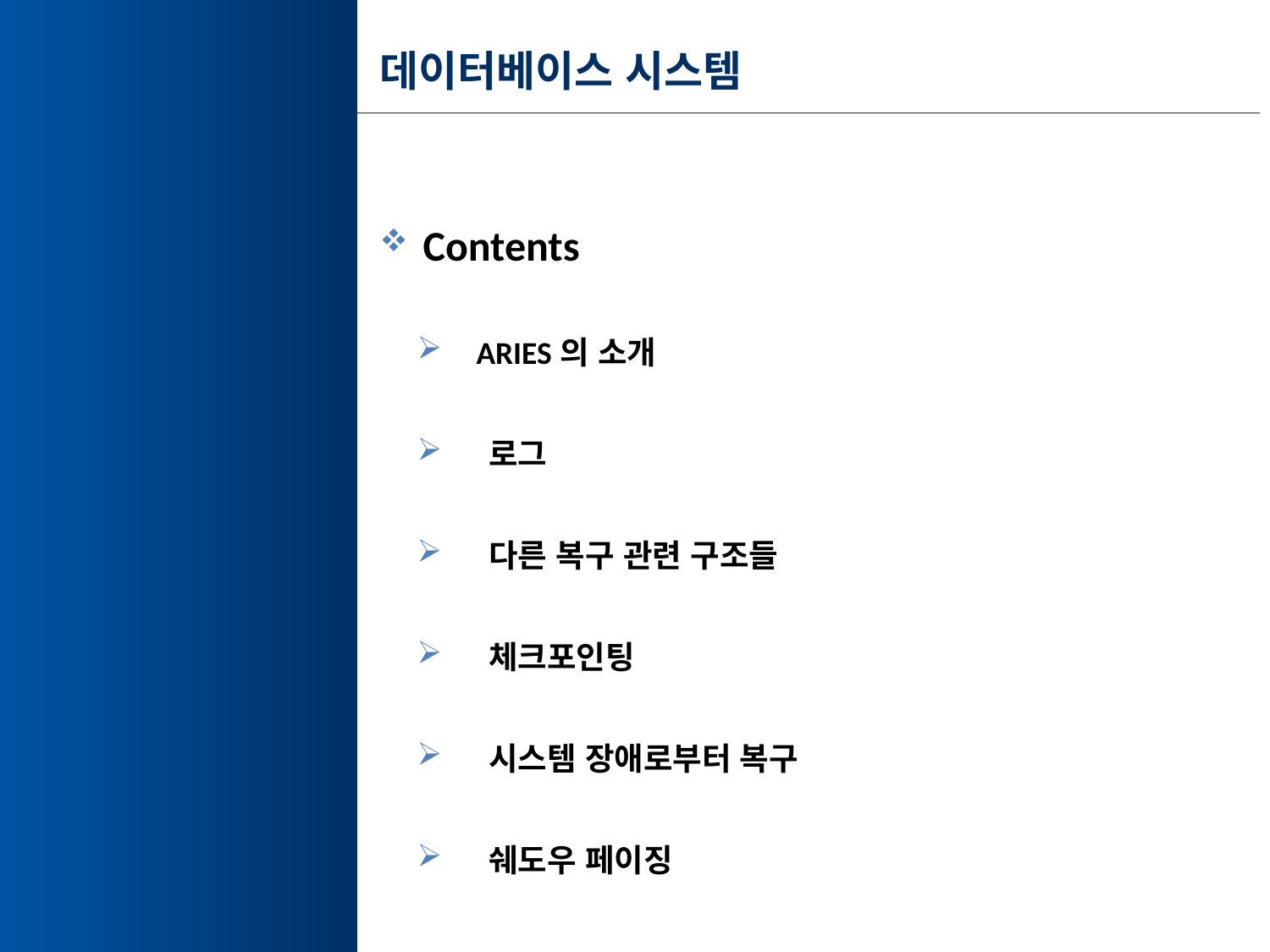

# 데이터베이스 시스템
  Contents
   ARIES의 소개
   로그
   다른 복구 관련 구조들
   체크포인팅
   시스템 장애로부터 복구
   쉐도우 페이징